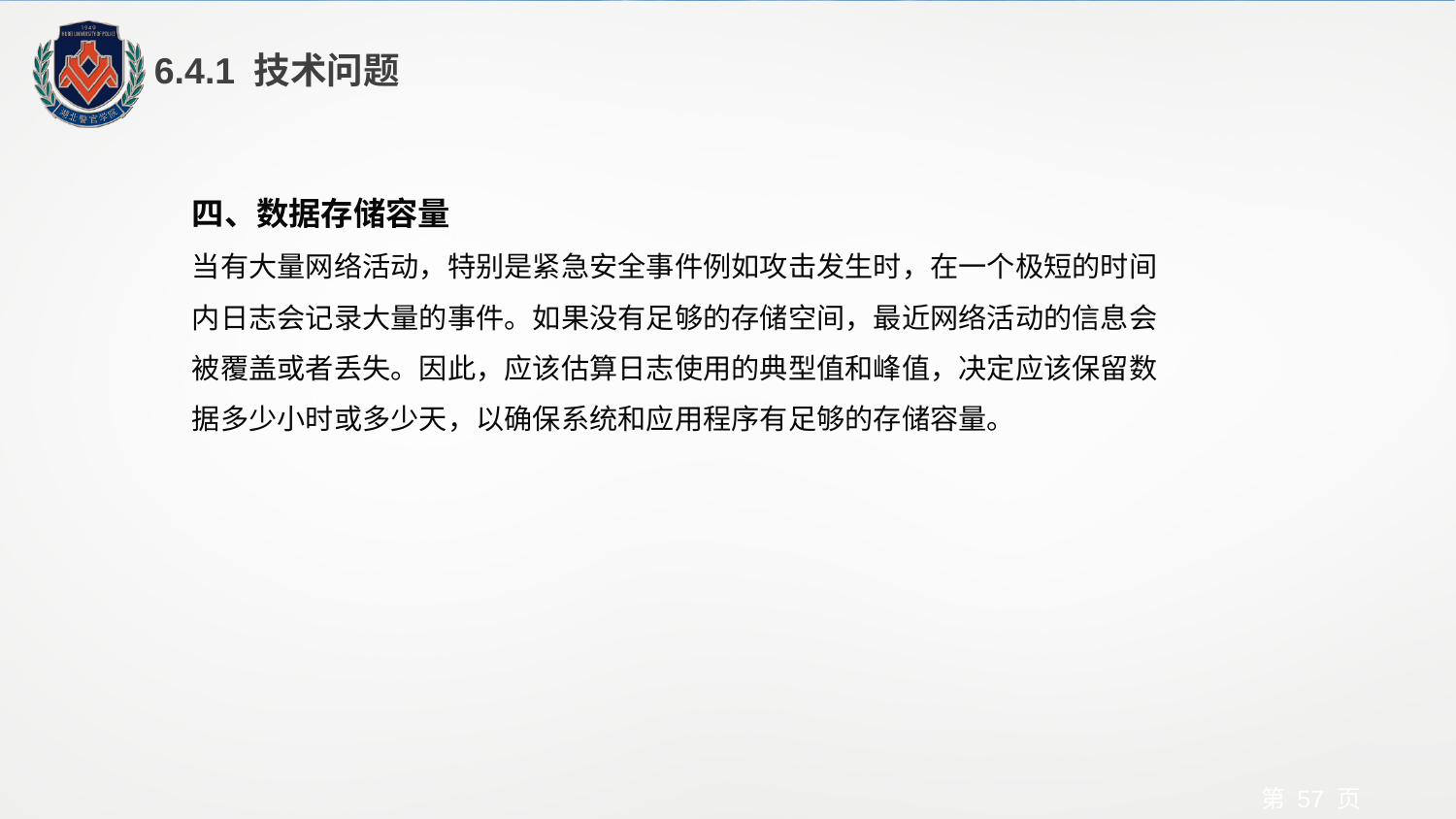

6.4.1 技术问题
四、数据存储容量
当有大量网络活动，特别是紧急安全事件例如攻击发生时，在一个极短的时间内日志会记录大量的事件。如果没有足够的存储空间，最近网络活动的信息会被覆盖或者丢失。因此，应该估算日志使用的典型值和峰值，决定应该保留数据多少小时或多少天，以确保系统和应用程序有足够的存储容量。